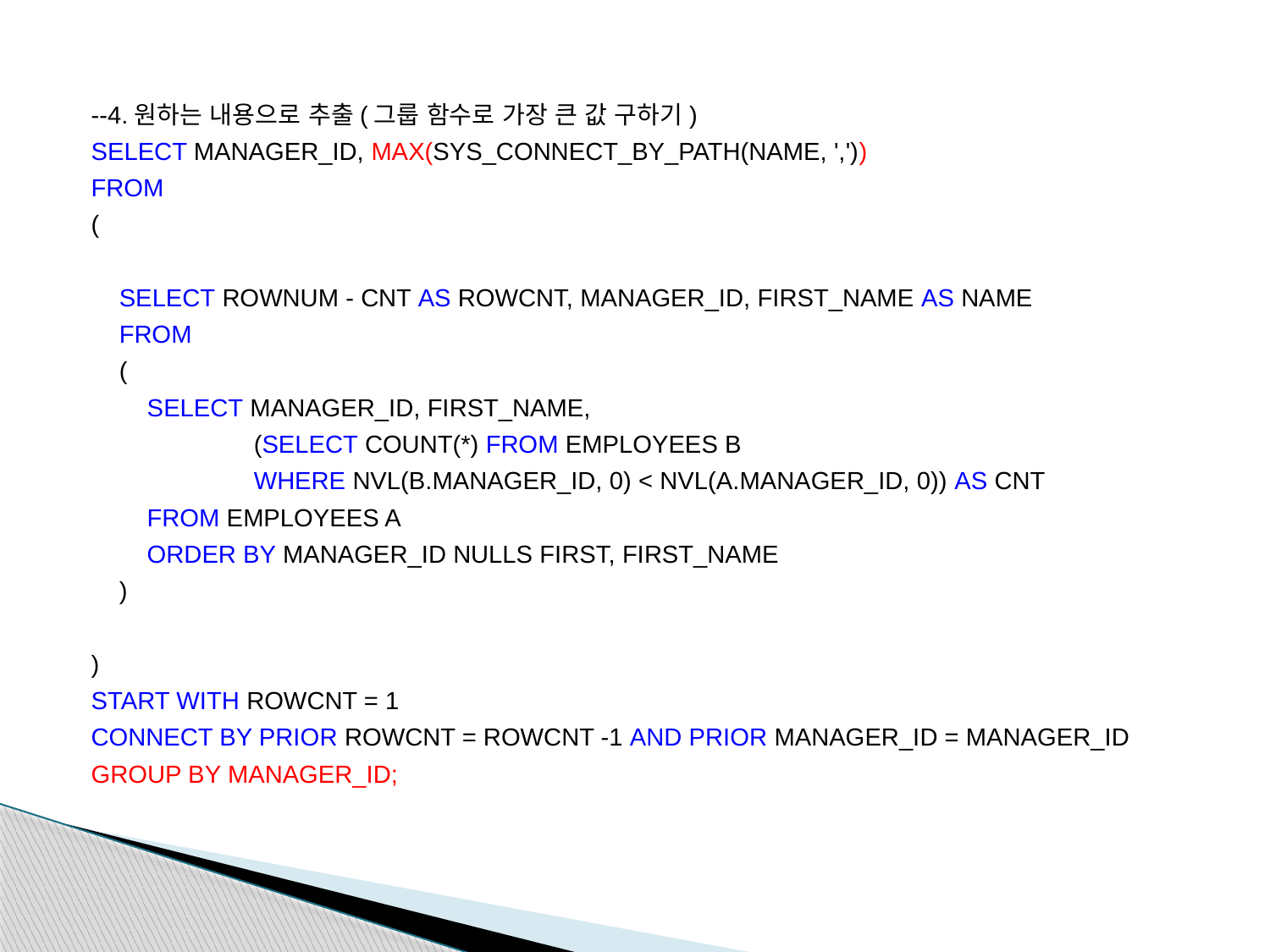

--4.원하는 내용으로 추출(그룹 함수로 가장 큰 값 구하기)
SELECT MANAGER_ID, MAX(SYS_CONNECT_BY_PATH(NAME, ','))
FROM
(

    SELECT ROWNUM - CNT AS ROWCNT, MANAGER_ID, FIRST_NAME AS NAME
    FROM
    (
        SELECT MANAGER_ID, FIRST_NAME,
		(SELECT COUNT(*) FROM EMPLOYEES B
		WHERE NVL(B.MANAGER_ID, 0) < NVL(A.MANAGER_ID, 0)) AS CNT
        FROM EMPLOYEES A
        ORDER BY MANAGER_ID NULLS FIRST, FIRST_NAME
    )

)
START WITH ROWCNT = 1
CONNECT BY PRIOR ROWCNT = ROWCNT -1 AND PRIOR MANAGER_ID = MANAGER_ID
GROUP BY MANAGER_ID;